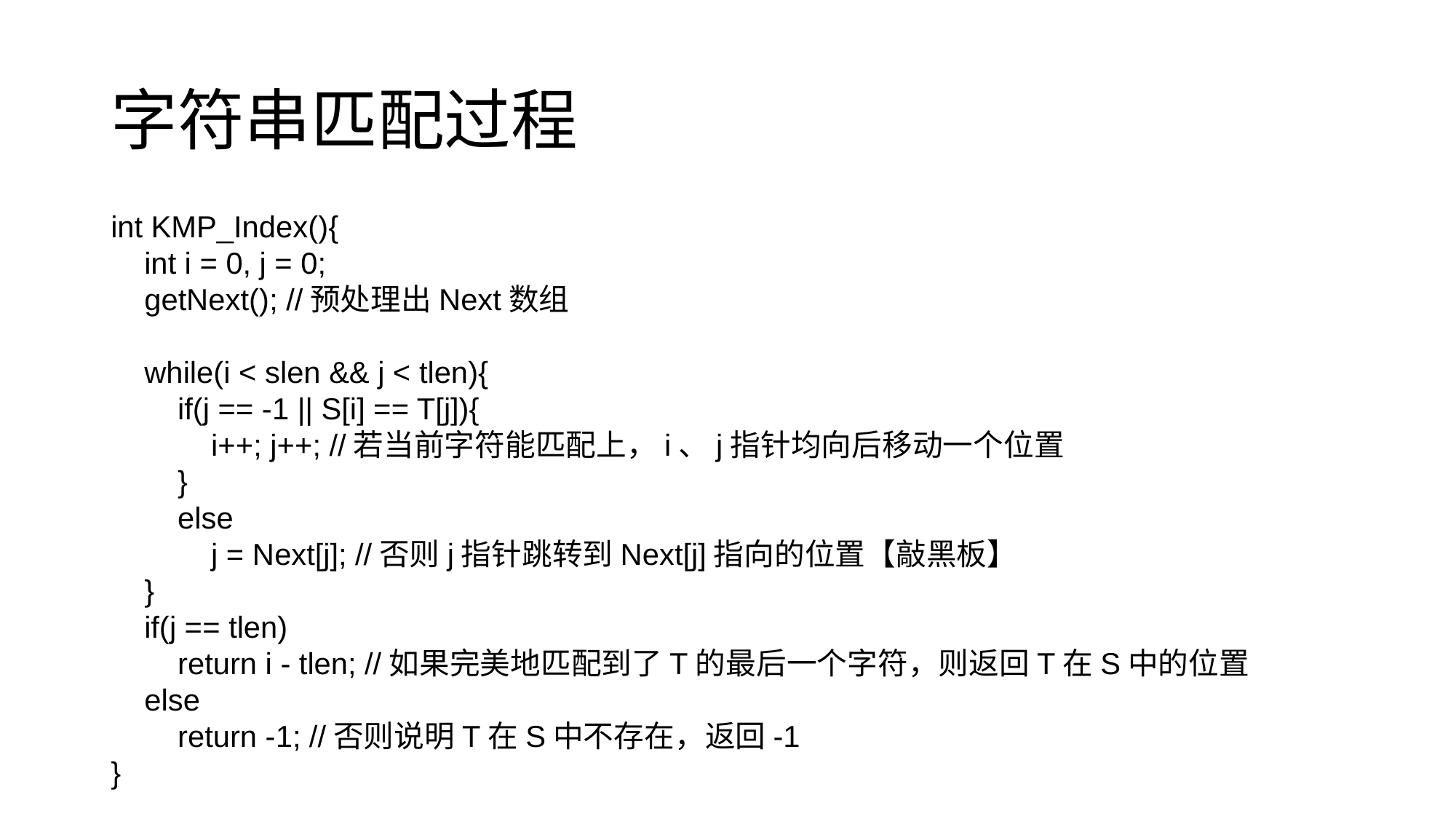

# 字符串匹配过程
int KMP_Index(){
    int i = 0, j = 0;
    getNext(); //预处理出Next数组

    while(i < slen && j < tlen){
        if(j == -1 || S[i] == T[j]){
            i++; j++; //若当前字符能匹配上，i、j指针均向后移动一个位置
        }
        else
            j = Next[j]; //否则j指针跳转到Next[j]指向的位置【敲黑板】
    }
    if(j == tlen)
        return i - tlen; //如果完美地匹配到了T的最后一个字符，则返回T在S中的位置
    else
        return -1; //否则说明T在S中不存在，返回-1
}